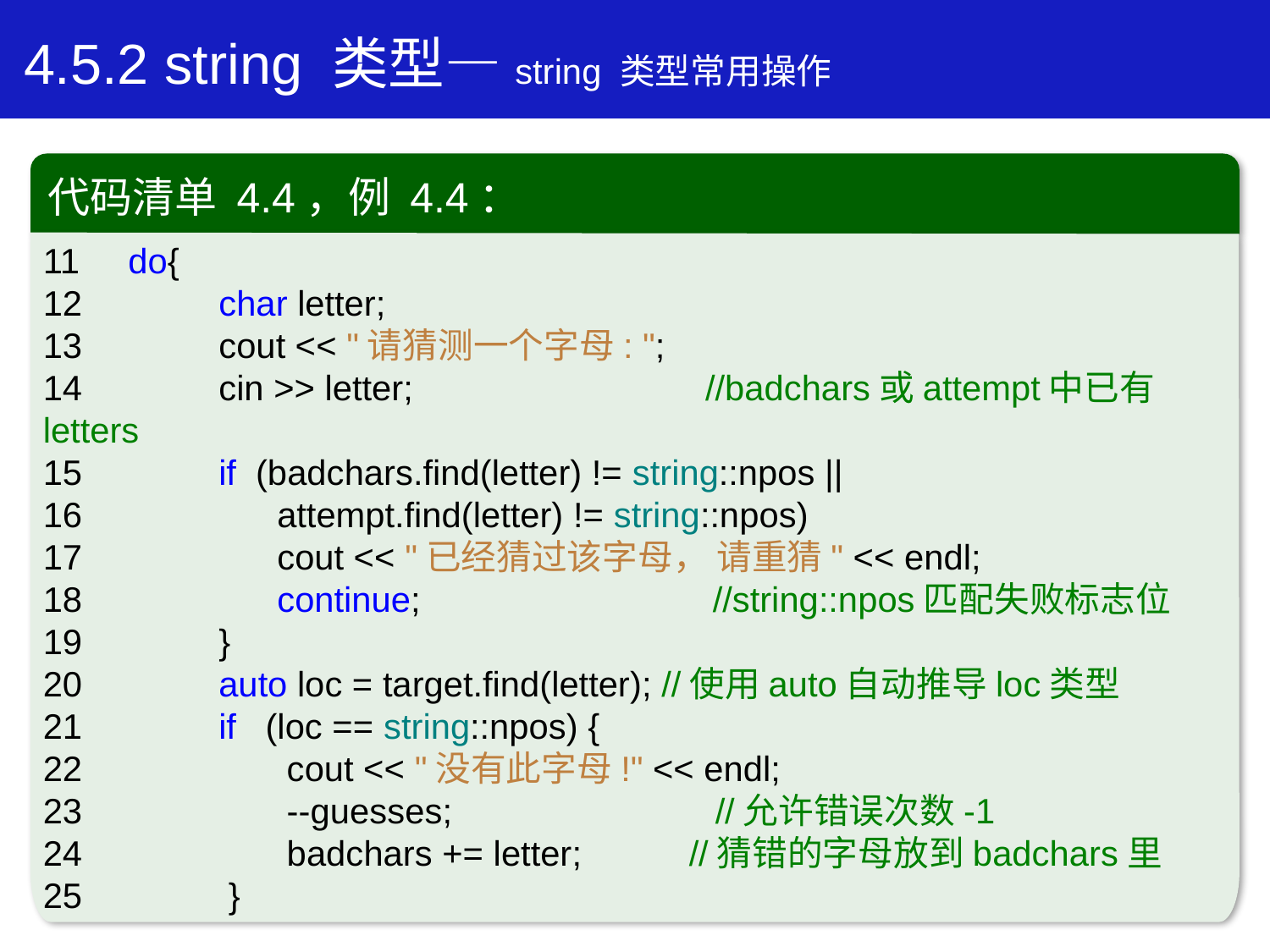

4.5.2 string 类型—string 类型常用操作
代码清单 4.4，例 4.4：
11     do{
12              char letter;
13              cout << "请猜测一个字母: ";
14              cin >> letter;                              //badchars或attempt中已有letters
15              if  (badchars.find(letter) != string::npos ||
16                    attempt.find(letter) != string::npos)
17                    cout << "已经猜过该字母， 请重猜" << endl;
18                    continue;                              //string::npos匹配失败标志位
19              }
20              auto loc = target.find(letter); //使用auto自动推导loc类型
21              if   (loc == string::npos) {
22                     cout << "没有此字母!" << endl;
23                     --guesses;                           //允许错误次数-1
24                     badchars += letter;           //猜错的字母放到badchars里
25               }
学习目标
80